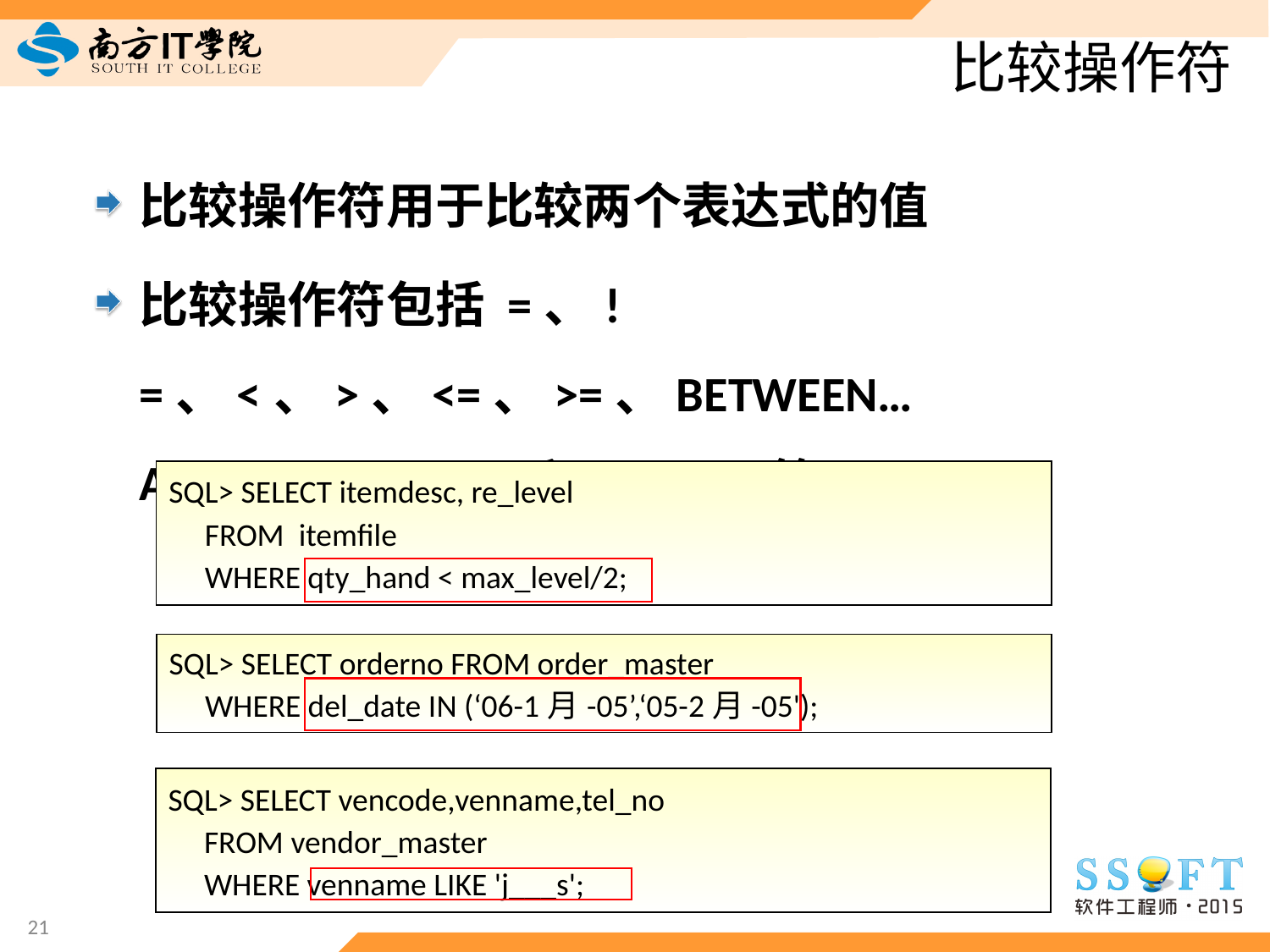

# 比较操作符
比较操作符用于比较两个表达式的值
比较操作符包括 =、!=、<、>、<=、>=、BETWEEN…AND、IN、LIKE 和 IS NULL等
SQL> SELECT itemdesc, re_level
     FROM  itemfile
     WHERE qty_hand < max_level/2;

SQL> SELECT orderno FROM order_master
     WHERE del_date IN (‘06-1月-05’,‘05-2月-05');

SQL> SELECT vencode,venname,tel_no
     FROM vendor_master
     WHERE venname LIKE 'j___s';

21